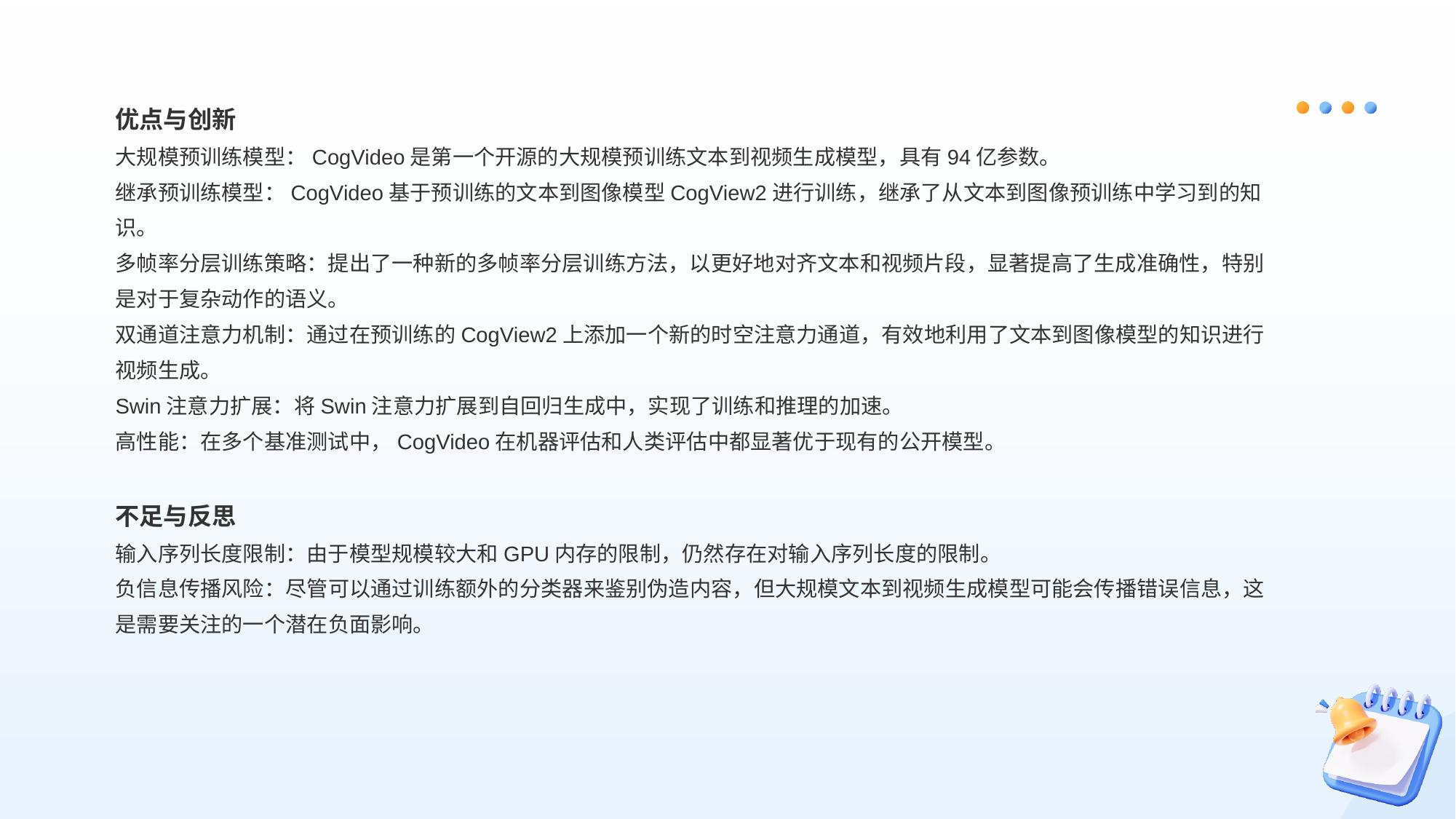

优点与创新
大规模预训练模型：CogVideo是第一个开源的大规模预训练文本到视频生成模型，具有94亿参数。
继承预训练模型：CogVideo基于预训练的文本到图像模型CogView2进行训练，继承了从文本到图像预训练中学习到的知识。
多帧率分层训练策略：提出了一种新的多帧率分层训练方法，以更好地对齐文本和视频片段，显著提高了生成准确性，特别是对于复杂动作的语义。
双通道注意力机制：通过在预训练的CogView2上添加一个新的时空注意力通道，有效地利用了文本到图像模型的知识进行视频生成。
Swin注意力扩展：将Swin注意力扩展到自回归生成中，实现了训练和推理的加速。
高性能：在多个基准测试中，CogVideo在机器评估和人类评估中都显著优于现有的公开模型。

不足与反思
输入序列长度限制：由于模型规模较大和GPU内存的限制，仍然存在对输入序列长度的限制。
负信息传播风险：尽管可以通过训练额外的分类器来鉴别伪造内容，但大规模文本到视频生成模型可能会传播错误信息，这是需要关注的一个潜在负面影响。